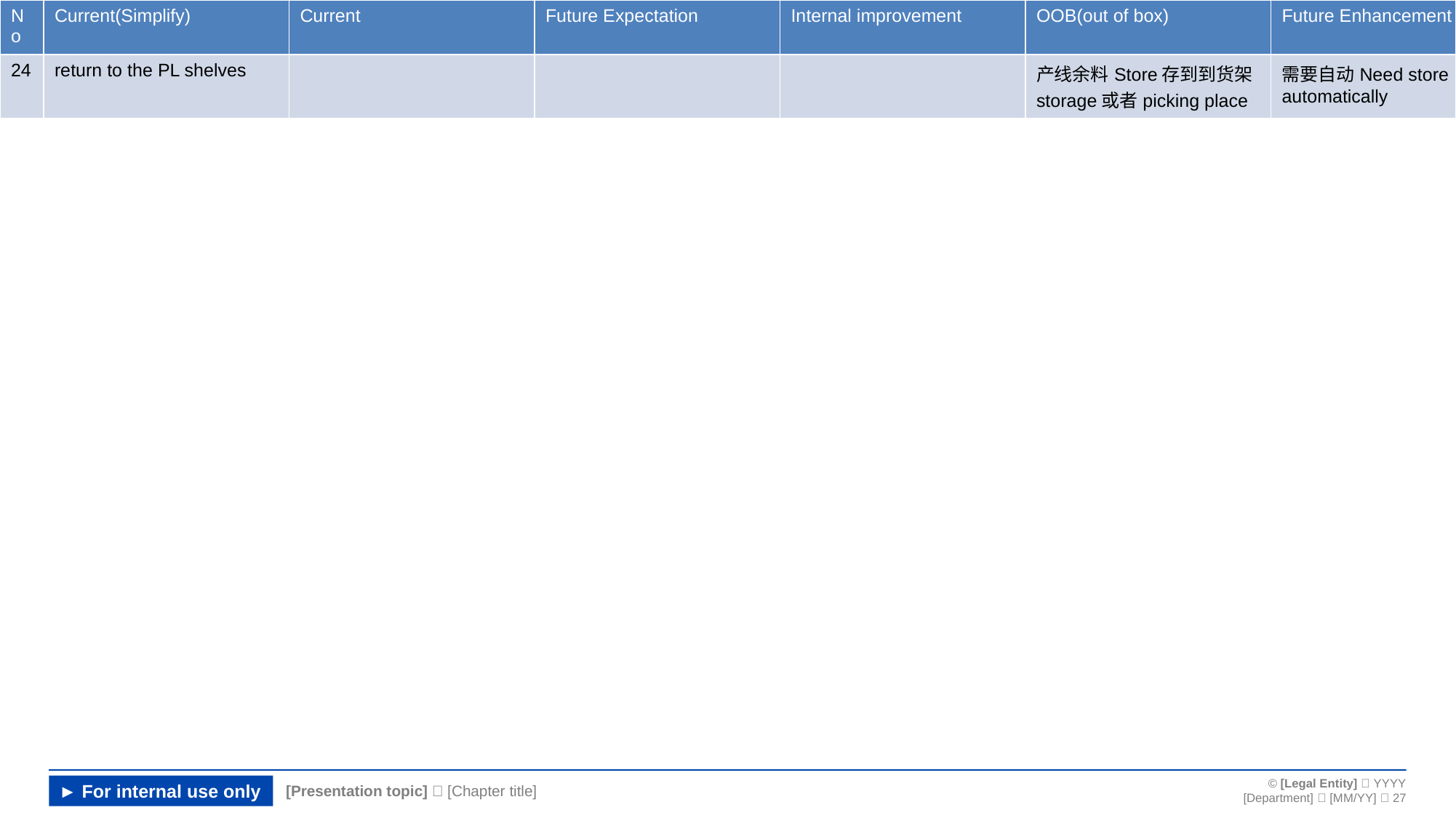

| No | Current(Simplify) | Current | Future Expectation | Internal improvement | OOB(out of box) | Future Enhancement |  |
| --- | --- | --- | --- | --- | --- | --- | --- |
| 24 | return to the PL shelves |  |  |  | 产线余料Store存到到货架storage或者picking place | 需要自动Need store automatically |  |
#